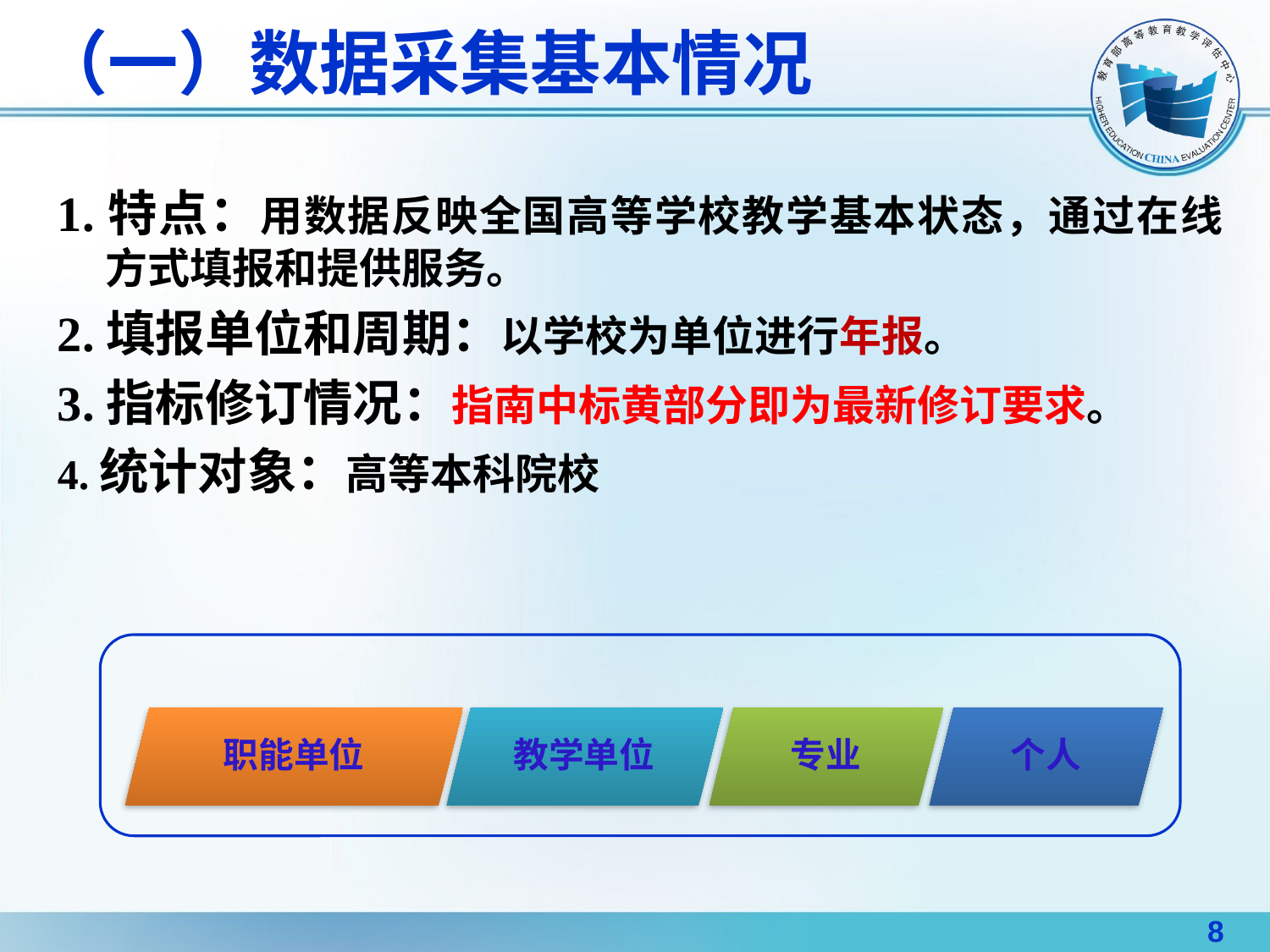

（一）数据采集基本情况
1.特点：用数据反映全国高等学校教学基本状态，通过在线方式填报和提供服务。
2.填报单位和周期：以学校为单位进行年报。
3.指标修订情况：指南中标黄部分即为最新修订要求。
4.统计对象：高等本科院校

职能单位
教学单位
专业
个人